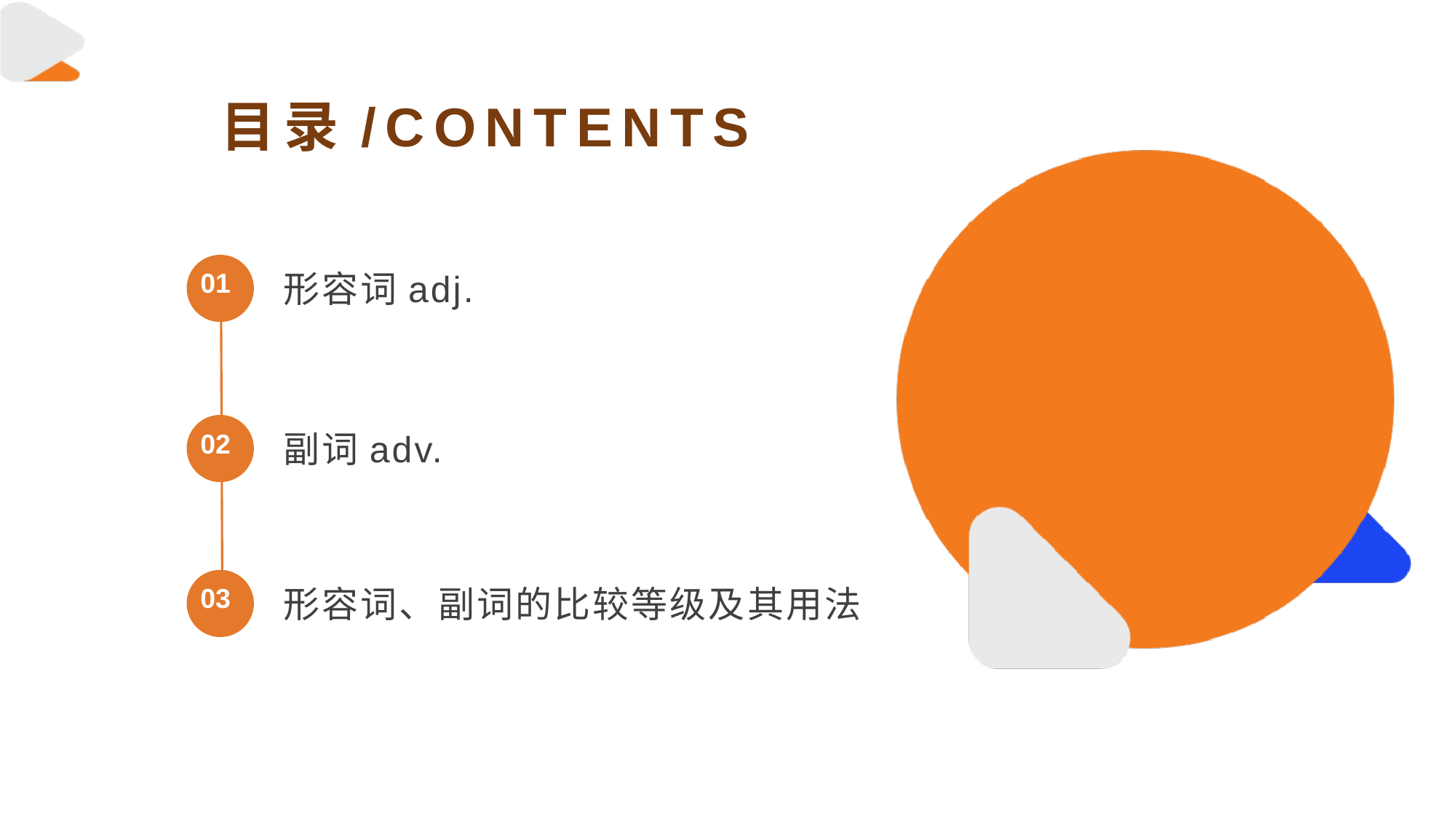

目录/CONTENTS

01
形容词adj.

02
副词adv.

03
形容词、副词的比较等级及其用法